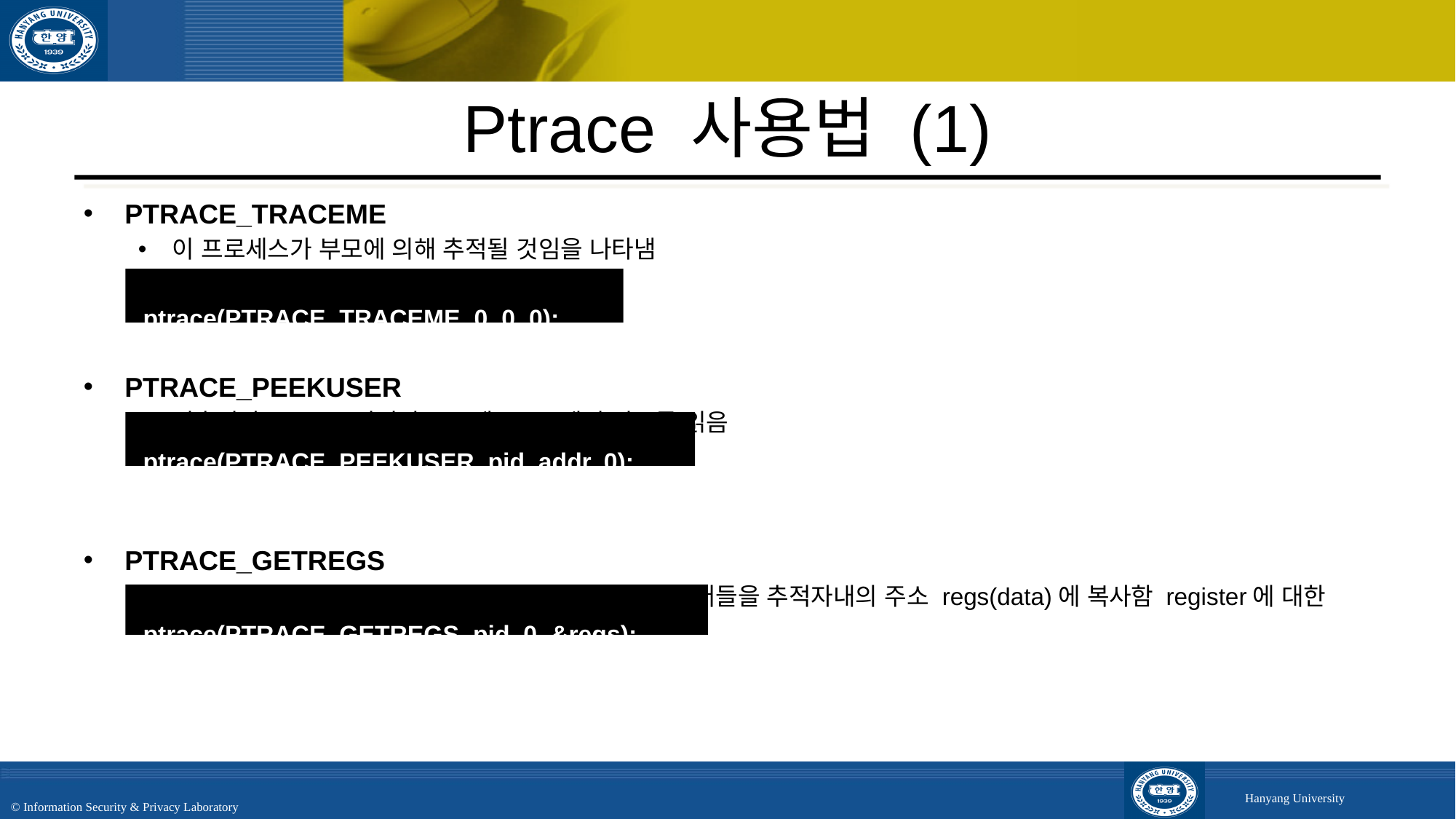

# Ptrace 사용법 (1)
PTRACE_TRACEME
이 프로세스가 부모에 의해 추적될 것임을 나타냄

PTRACE_PEEKUSER
피추적자 USER 영역의 오프셋 addr에서 워드를 읽음

PTRACE_GETREGS
피추적자의 범용 레지스터들이나 부동 소수점 레지스터들을 추적자내의 주소 regs(data)에 복사함 register에 대한 정보는 <sys/user.h> 참고

 ptrace(PTRACE_TRACEME, 0, 0, 0);
 ptrace(PTRACE_PEEKUSER, pid, addr, 0);
 ptrace(PTRACE_GETREGS, pid, 0, &regs);